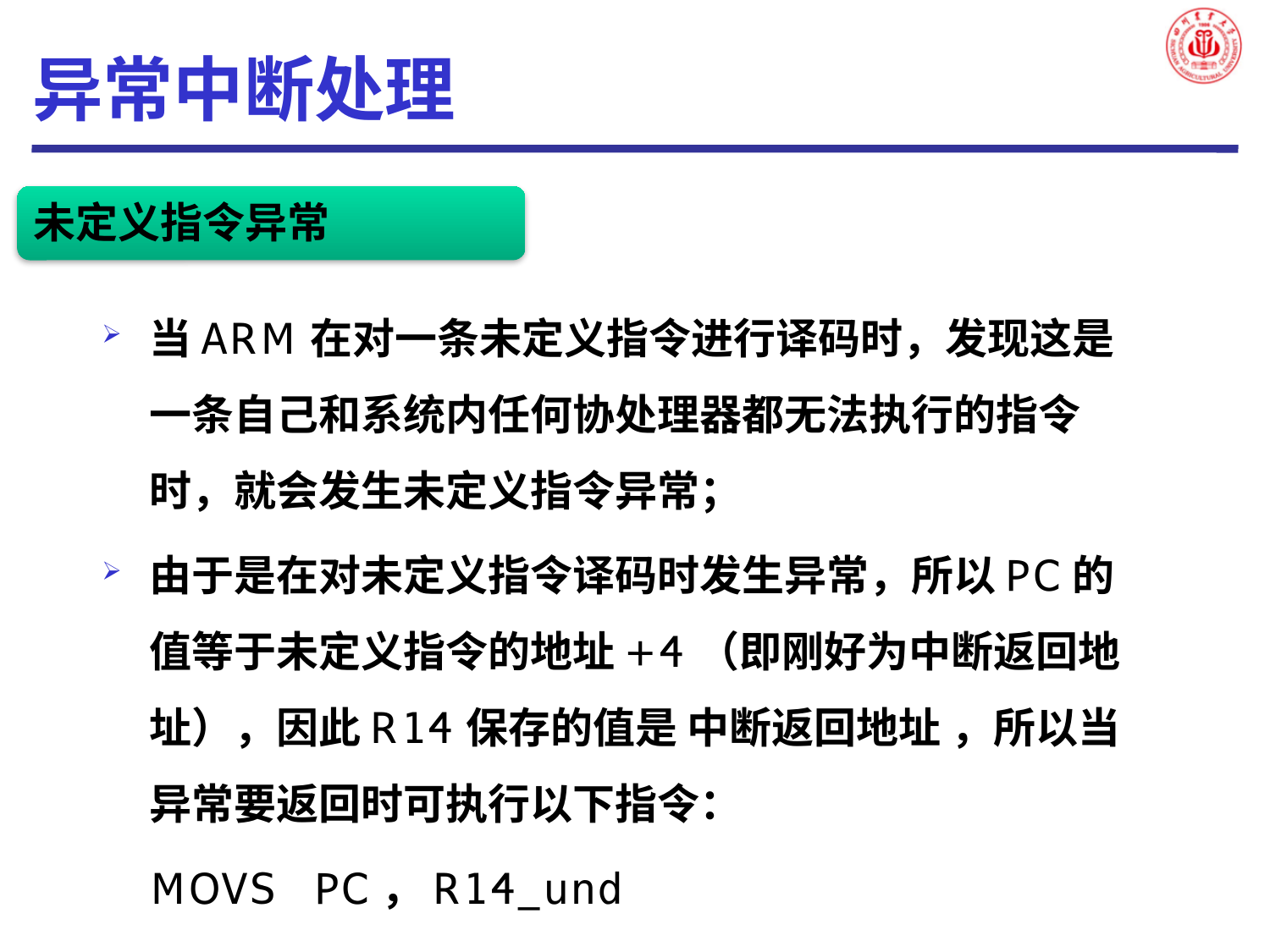

异常中断处理
未定义指令异常
当ARM在对一条未定义指令进行译码时，发现这是一条自己和系统内任何协处理器都无法执行的指令时，就会发生未定义指令异常；
由于是在对未定义指令译码时发生异常，所以PC的值等于未定义指令的地址+4（即刚好为中断返回地址），因此R14保存的值是 中断返回地址 ，所以当异常要返回时可执行以下指令：
    MOVS   PC，R14_und
97